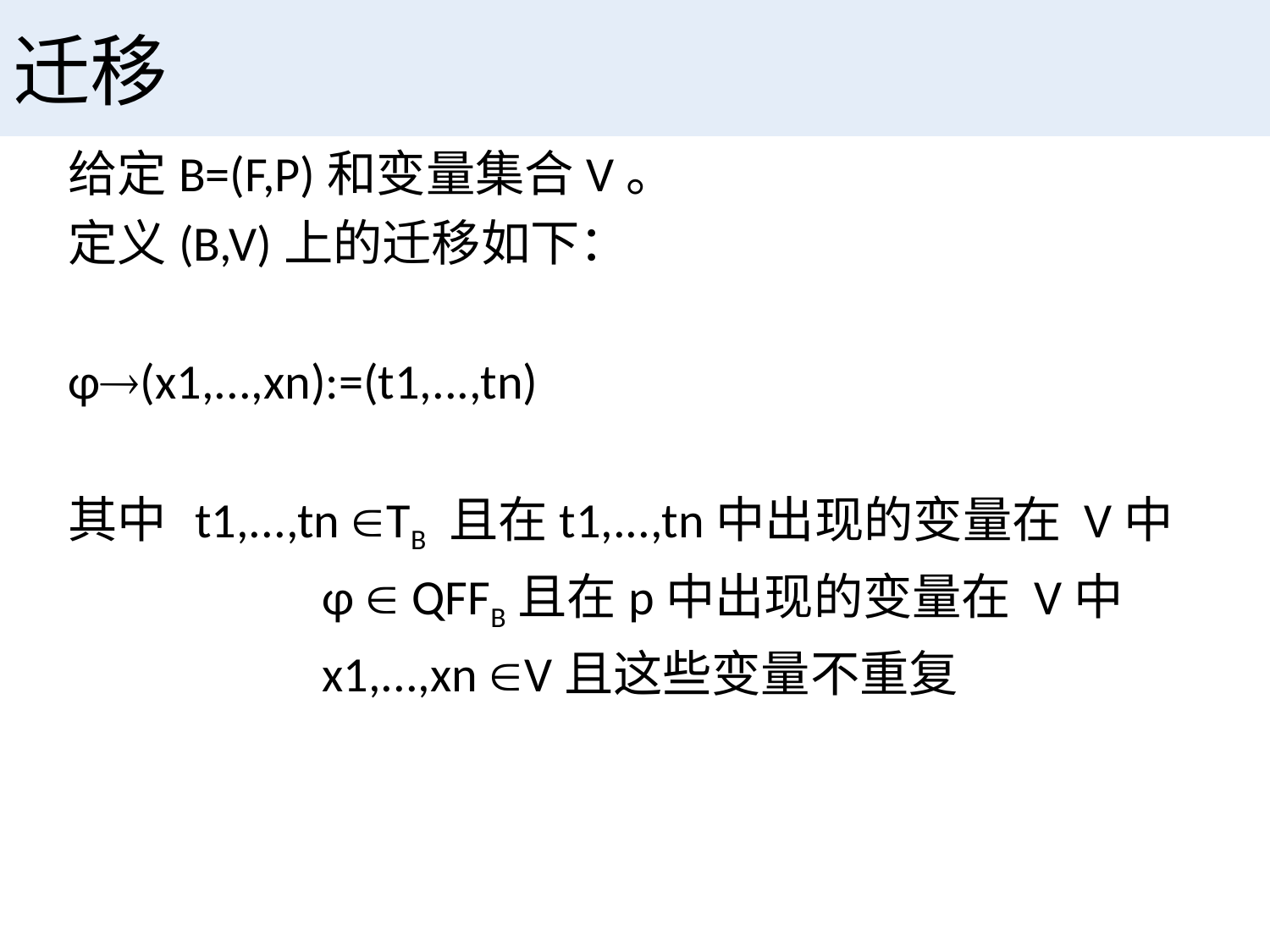

# 迁移
给定B=(F,P)和变量集合V。
定义(B,V)上的迁移如下：

φ→(x1,...,xn):=(t1,...,tn)

其中	t1,...,tn ∈TB 且在t1,...,tn中出现的变量在 V中
		φ ∈ QFFB且在p中出现的变量在 V中
		x1,...,xn ∈V且这些变量不重复